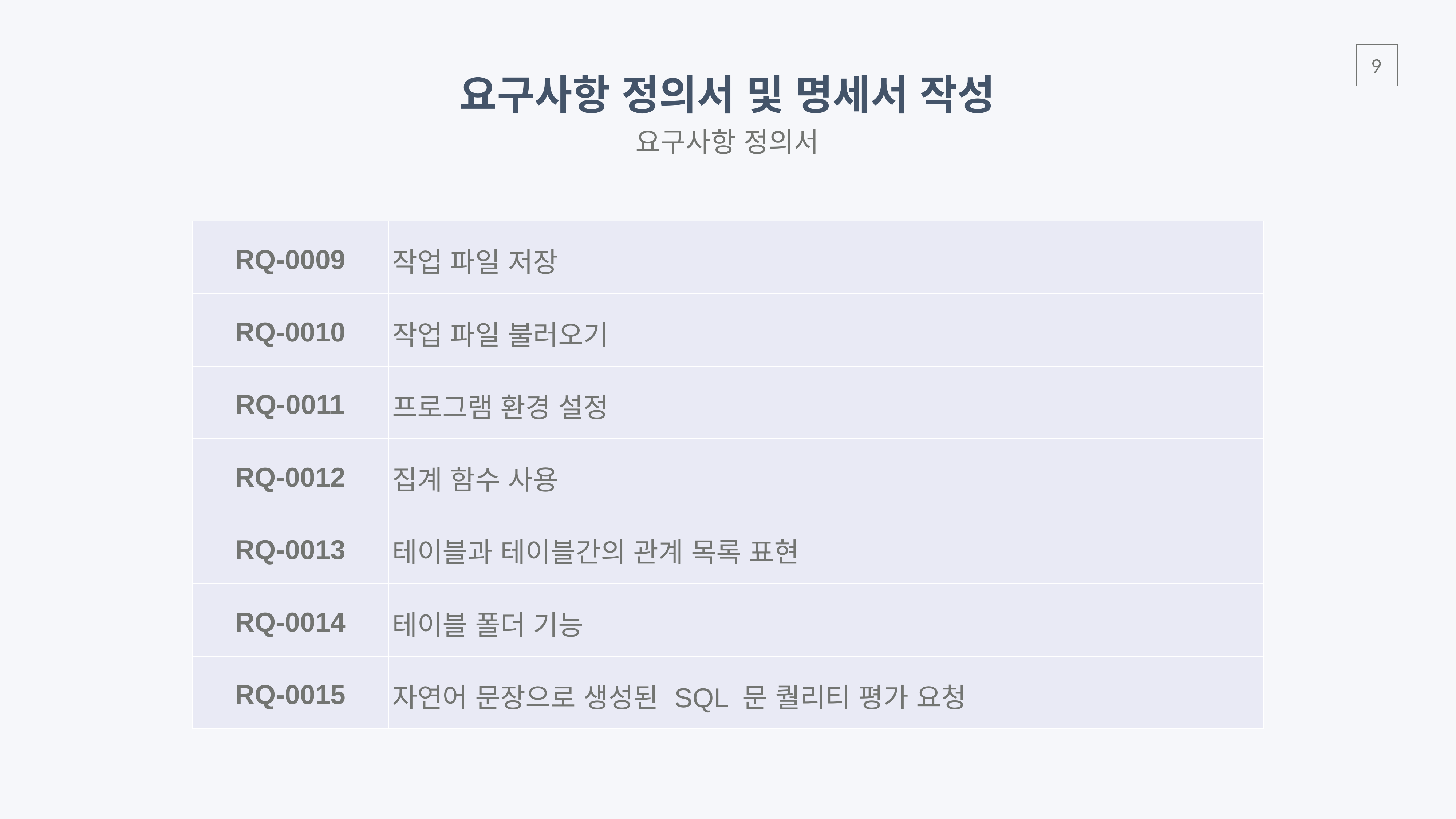

요구사항 정의서 및 명세서 작성
요구사항 정의서
| RQ-0009 | 작업 파일 저장 |
| --- | --- |
| RQ-0010 | 작업 파일 불러오기 |
| RQ-0011 | 프로그램 환경 설정 |
| RQ-0012 | 집계 함수 사용 |
| RQ-0013 | 테이블과 테이블간의 관계 목록 표현 |
| RQ-0014 | 테이블 폴더 기능 |
| RQ-0015 | 자연어 문장으로 생성된 SQL 문 퀄리티 평가 요청 |